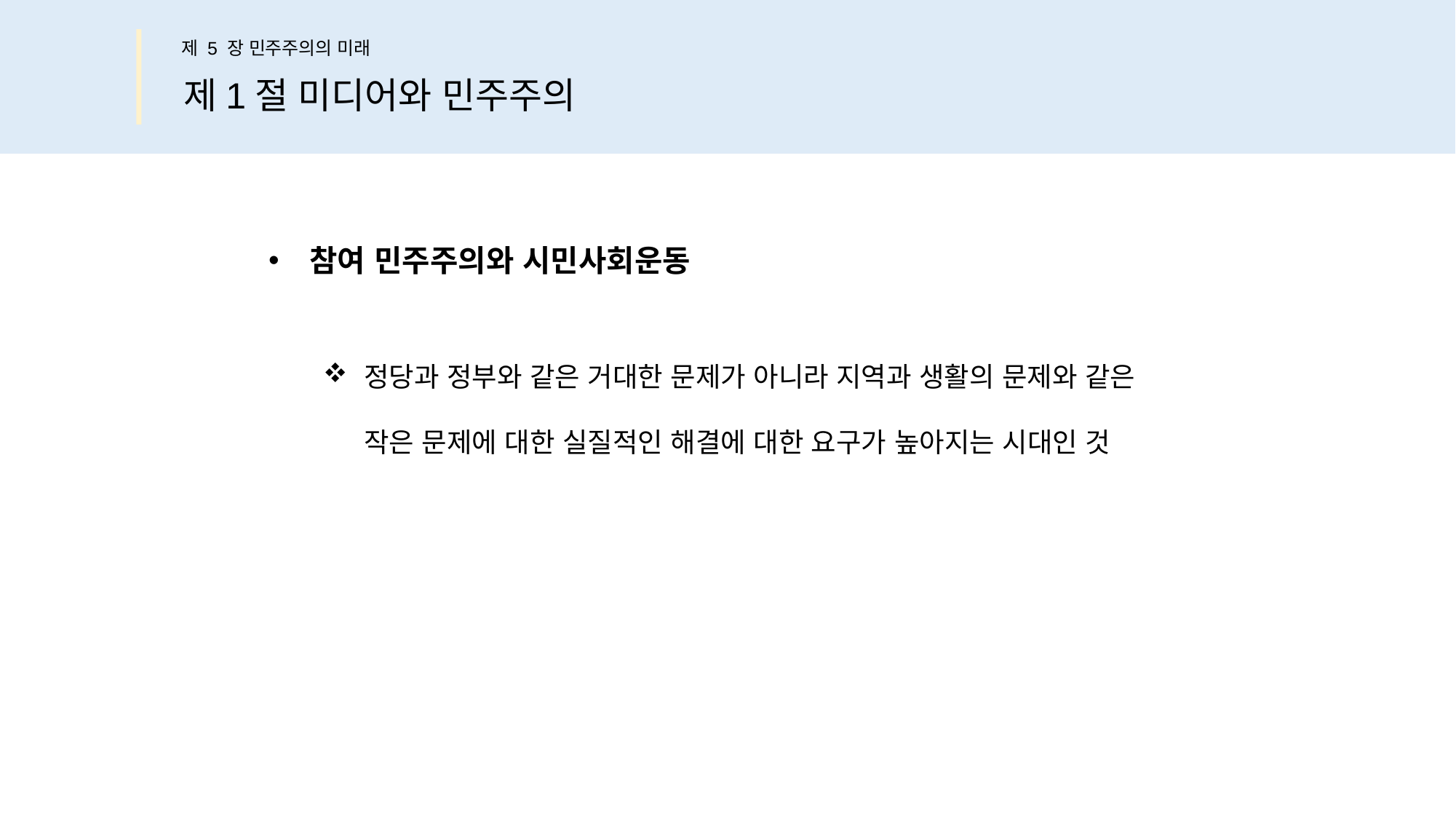

제 5 장 민주주의의 미래
제1절 미디어와 민주주의
참여 민주주의와 시민사회운동

정당과 정부와 같은 거대한 문제가 아니라 지역과 생활의 문제와 같은
작은 문제에 대한 실질적인 해결에 대한 요구가 높아지는 시대인 것